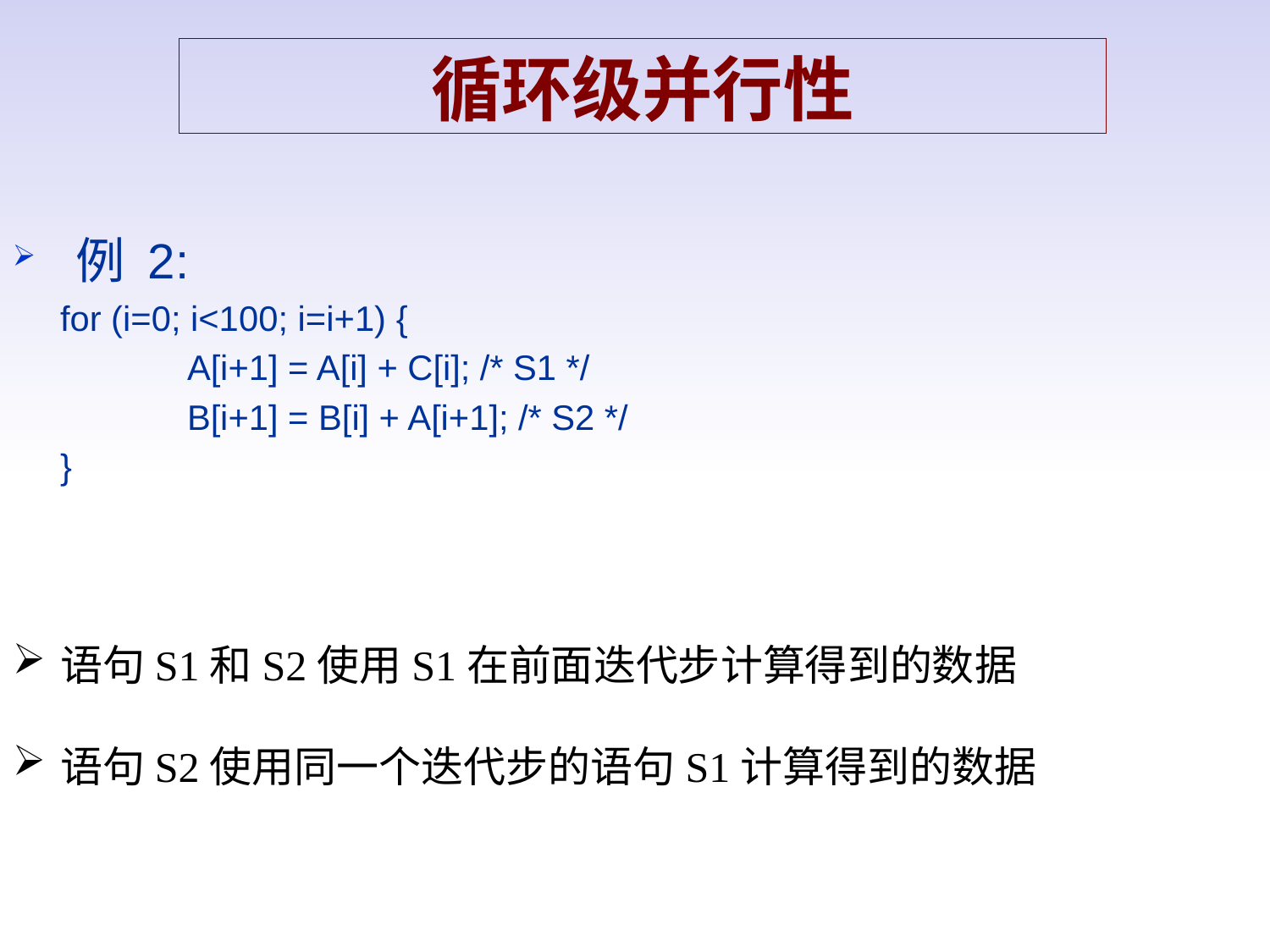

循环级并行性
例 2:
	for (i=0; i<100; i=i+1) {
		A[i+1] = A[i] + C[i]; /* S1 */
		B[i+1] = B[i] + A[i+1]; /* S2 */
	}
语句S1和S2使用S1在前面迭代步计算得到的数据

语句S2使用同一个迭代步的语句S1计算得到的数据